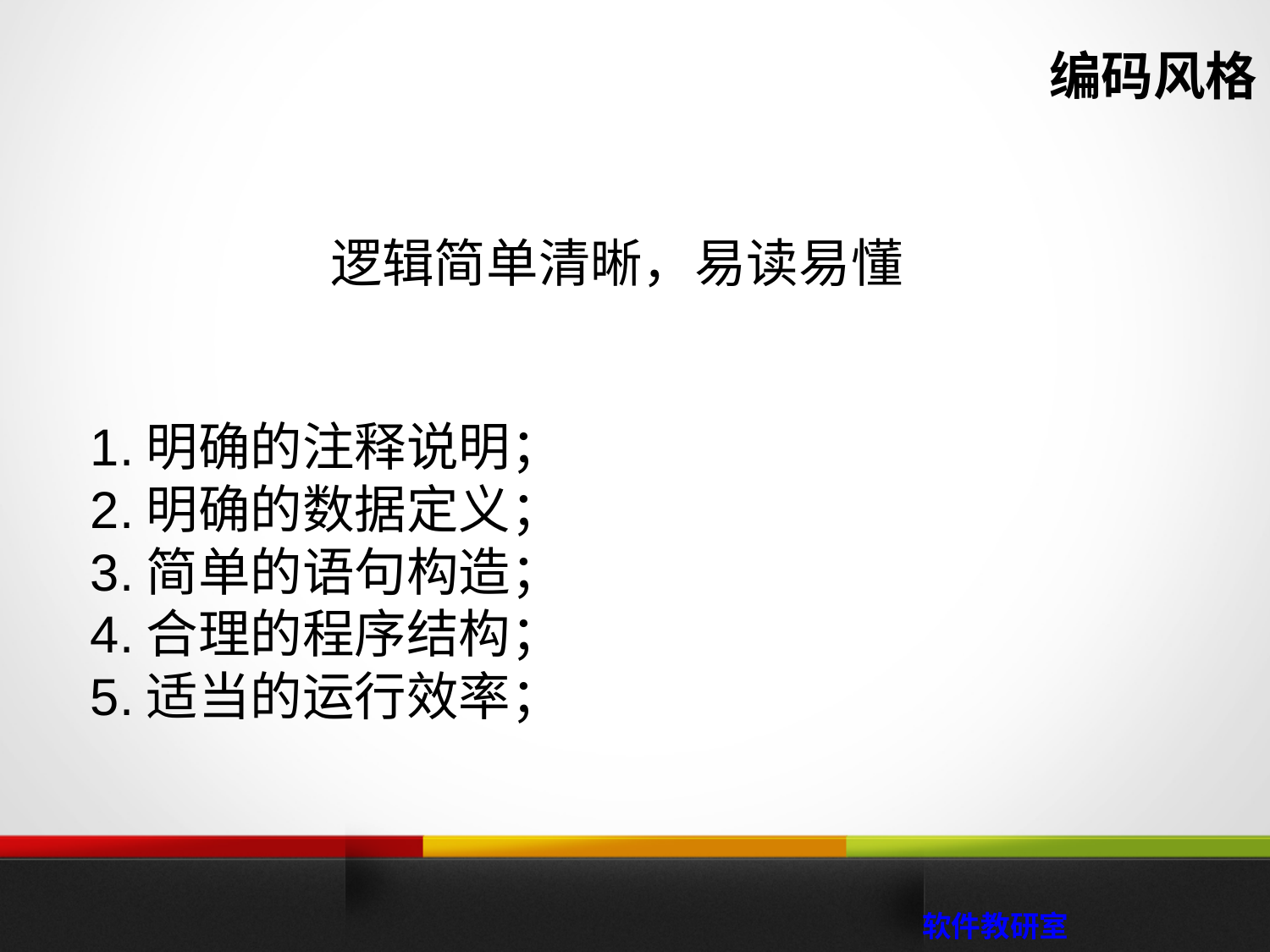

编码风格
# 逻辑简单清晰，易读易懂

1.明确的注释说明；
2.明确的数据定义；
3.简单的语句构造；
4.合理的程序结构；
5.适当的运行效率；
                                     软件教研室